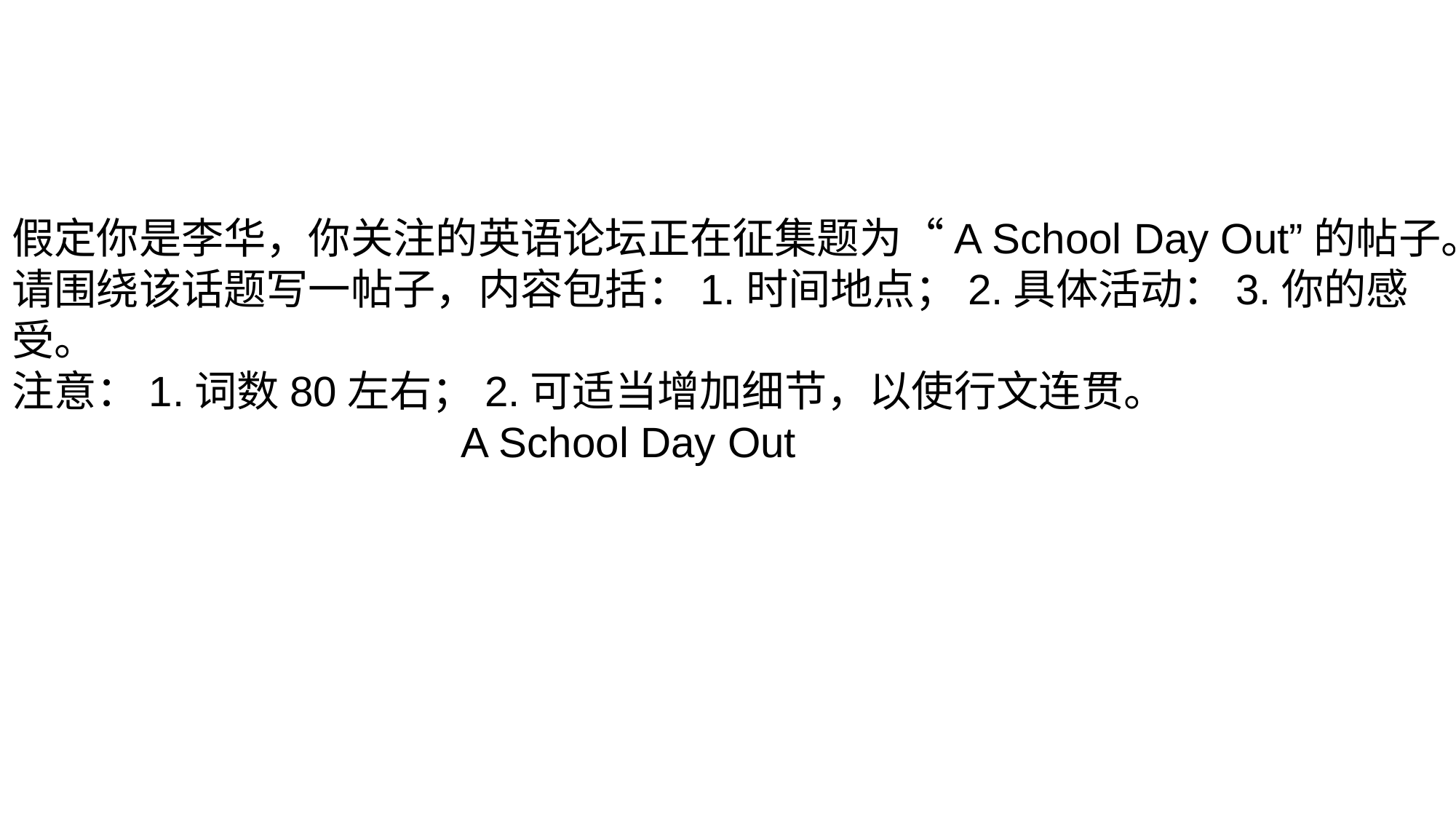

假定你是李华，你关注的英语论坛正在征集题为“A School Day Out”的帖子。请围绕该话题写一帖子，内容包括：1.时间地点；2.具体活动：3.你的感受。
注意：1.词数80左右；2.可适当增加细节，以使行文连贯。
                                      A School Day Out